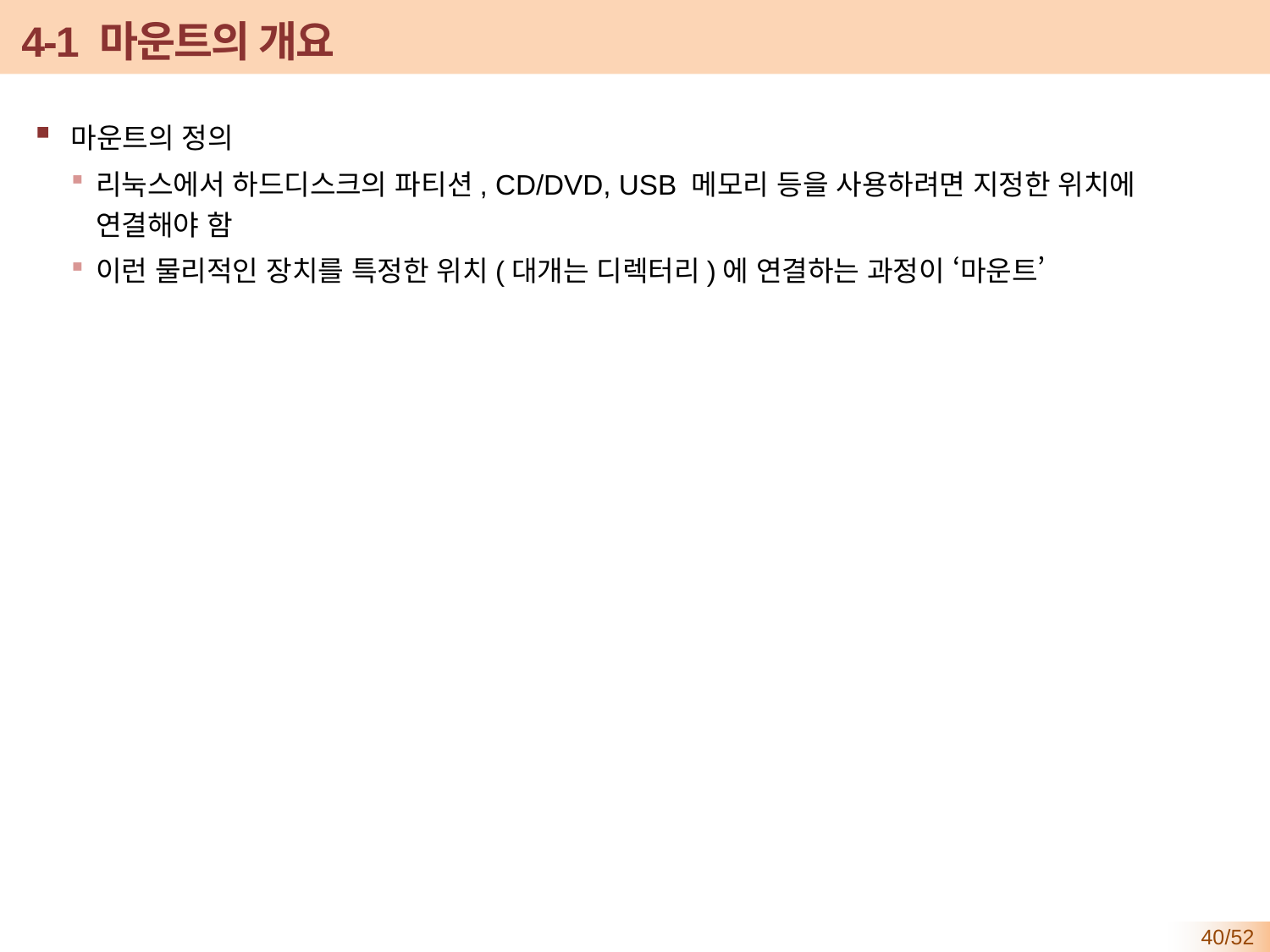

# 4-1 마운트의 개요
마운트의 정의
리눅스에서 하드디스크의 파티션, CD/DVD, USB 메모리 등을 사용하려면 지정한 위치에 연결해야 함
이런 물리적인 장치를 특정한 위치(대개는 디렉터리)에 연결하는 과정이 ‘마운트’